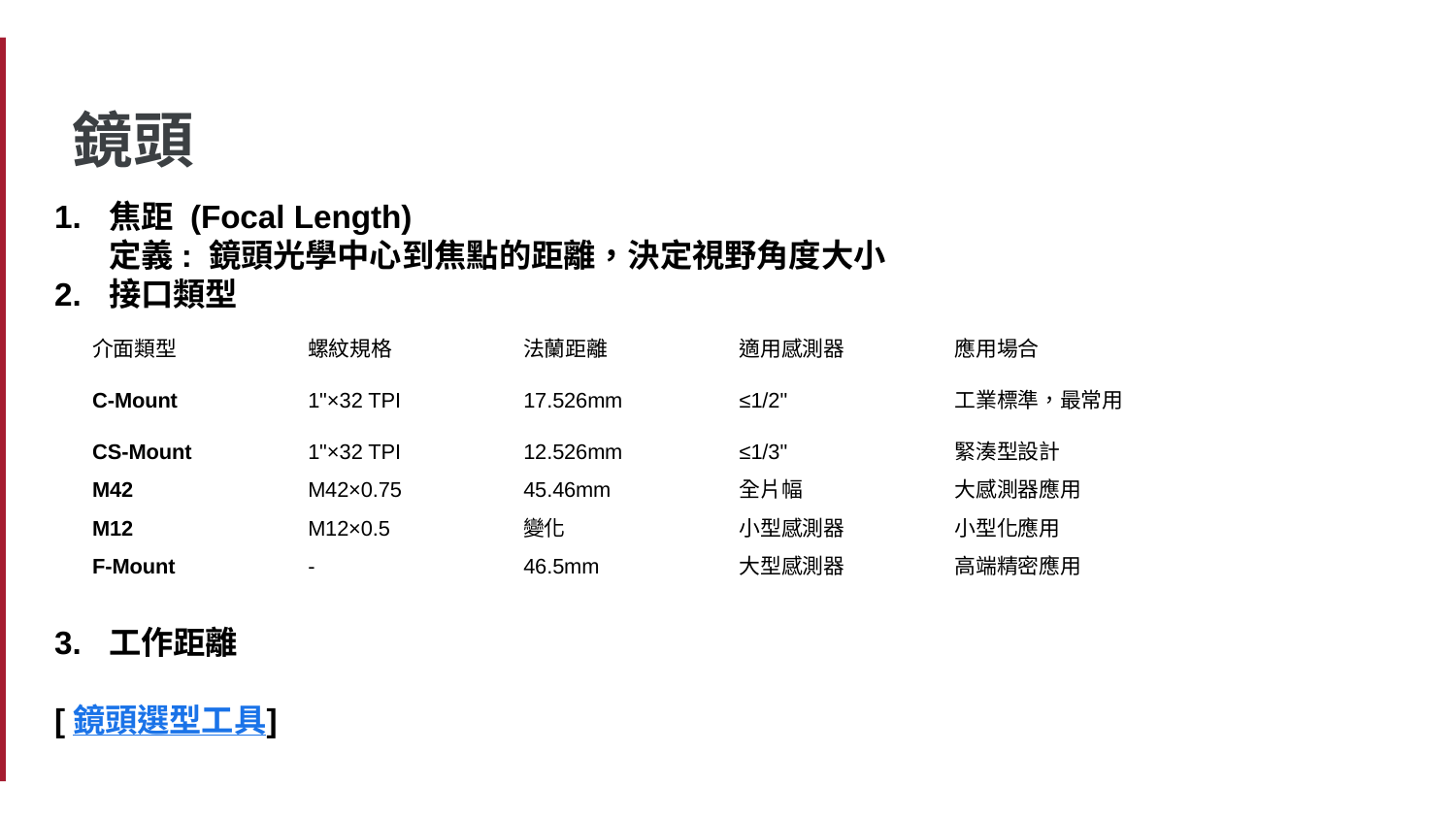

# 鏡頭
焦距 (Focal Length)
定義: 鏡頭光學中心到焦點的距離，決定視野角度大小
接口類型
工作距離

[鏡頭選型工具]

| 介面類型 | 螺紋規格 | 法蘭距離 | 適用感測器 | 應用場合 |
| --- | --- | --- | --- | --- |
| C-Mount | 1"×32 TPI | 17.526mm | ≤1/2" | 工業標準，最常用 |
| CS-Mount | 1"×32 TPI | 12.526mm | ≤1/3" | 緊湊型設計 |
| M42 | M42×0.75 | 45.46mm | 全片幅 | 大感測器應用 |
| M12 | M12×0.5 | 變化 | 小型感測器 | 小型化應用 |
| F-Mount | - | 46.5mm | 大型感測器 | 高端精密應用 |